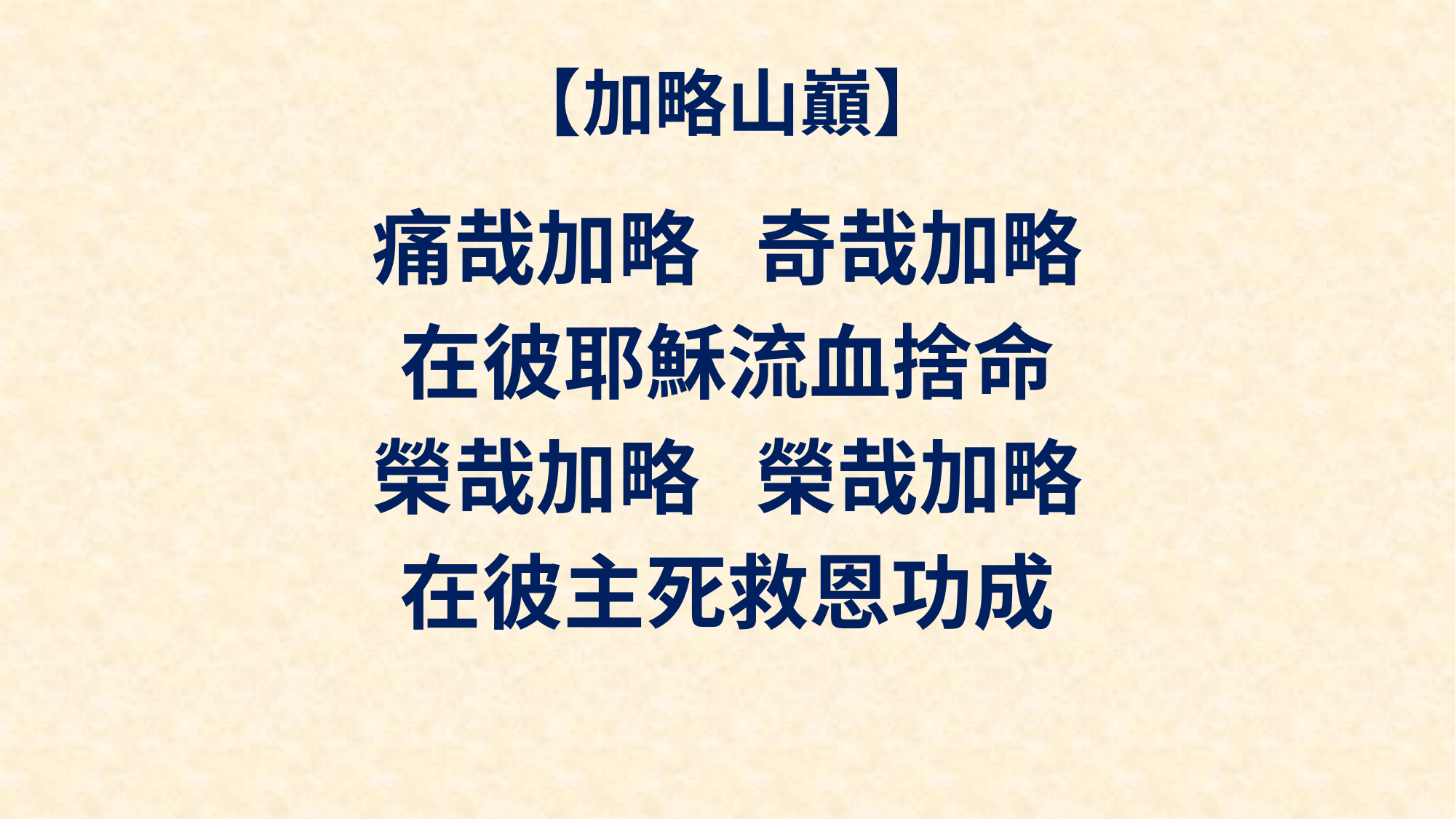

# 【加略山巔】
痛哉加略   奇哉加略
在彼耶穌流血捨命
榮哉加略   榮哉加略
在彼主死救恩功成